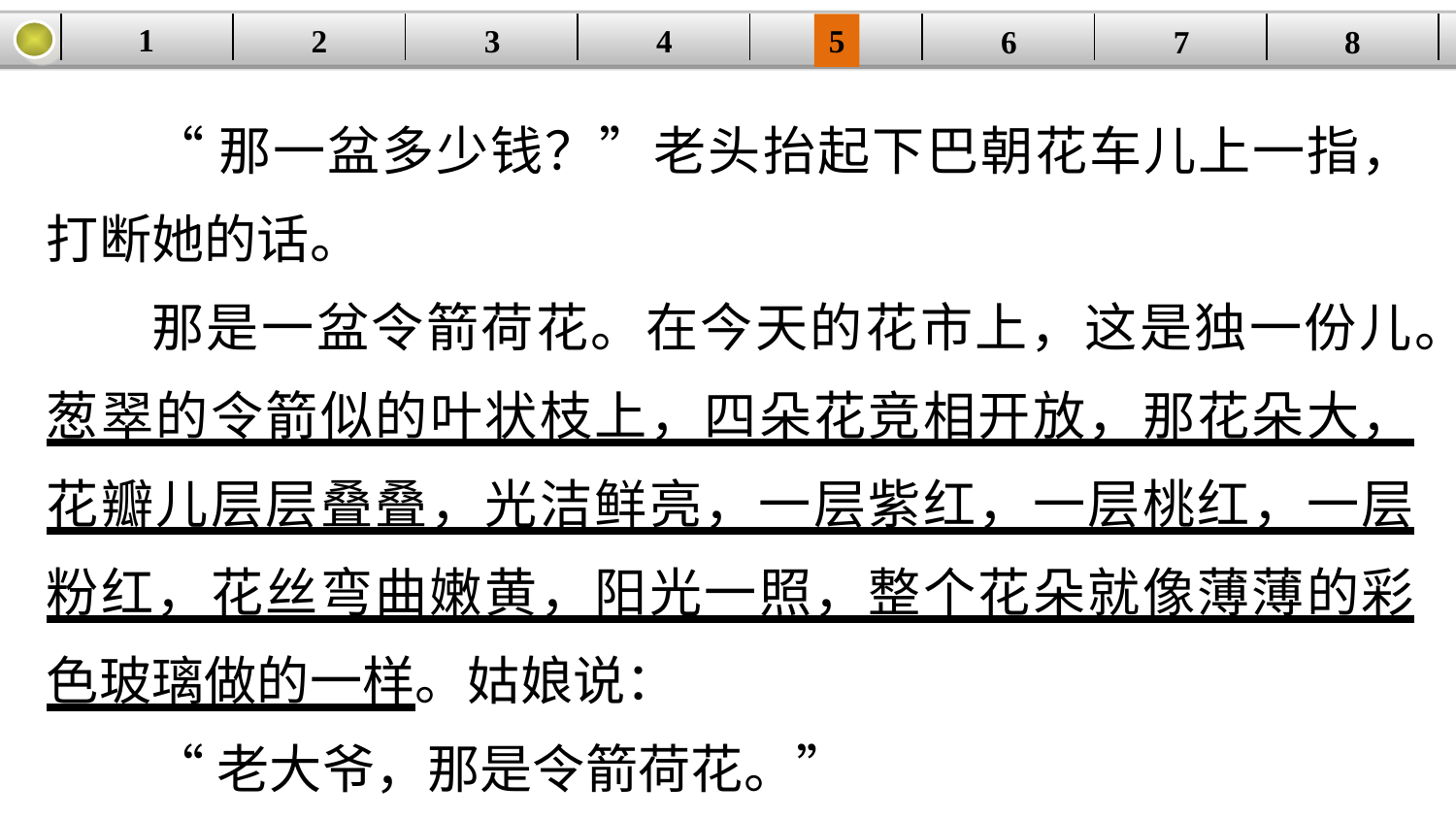

1
2
3
4
|  |  |  |  |  |  |  |  |
| --- | --- | --- | --- | --- | --- | --- | --- |
5
6
7
8

“那一盆多少钱？”老头抬起下巴朝花车儿上一指，打断她的话。
那是一盆令箭荷花。在今天的花市上，这是独一份儿。葱翠的令箭似的叶状枝上，四朵花竞相开放，那花朵大，花瓣儿层层叠叠，光洁鲜亮，一层紫红，一层桃红，一层粉红，花丝弯曲嫩黄，阳光一照，整个花朵就像薄薄的彩色玻璃做的一样。姑娘说：
“老大爷，那是令箭荷花。”